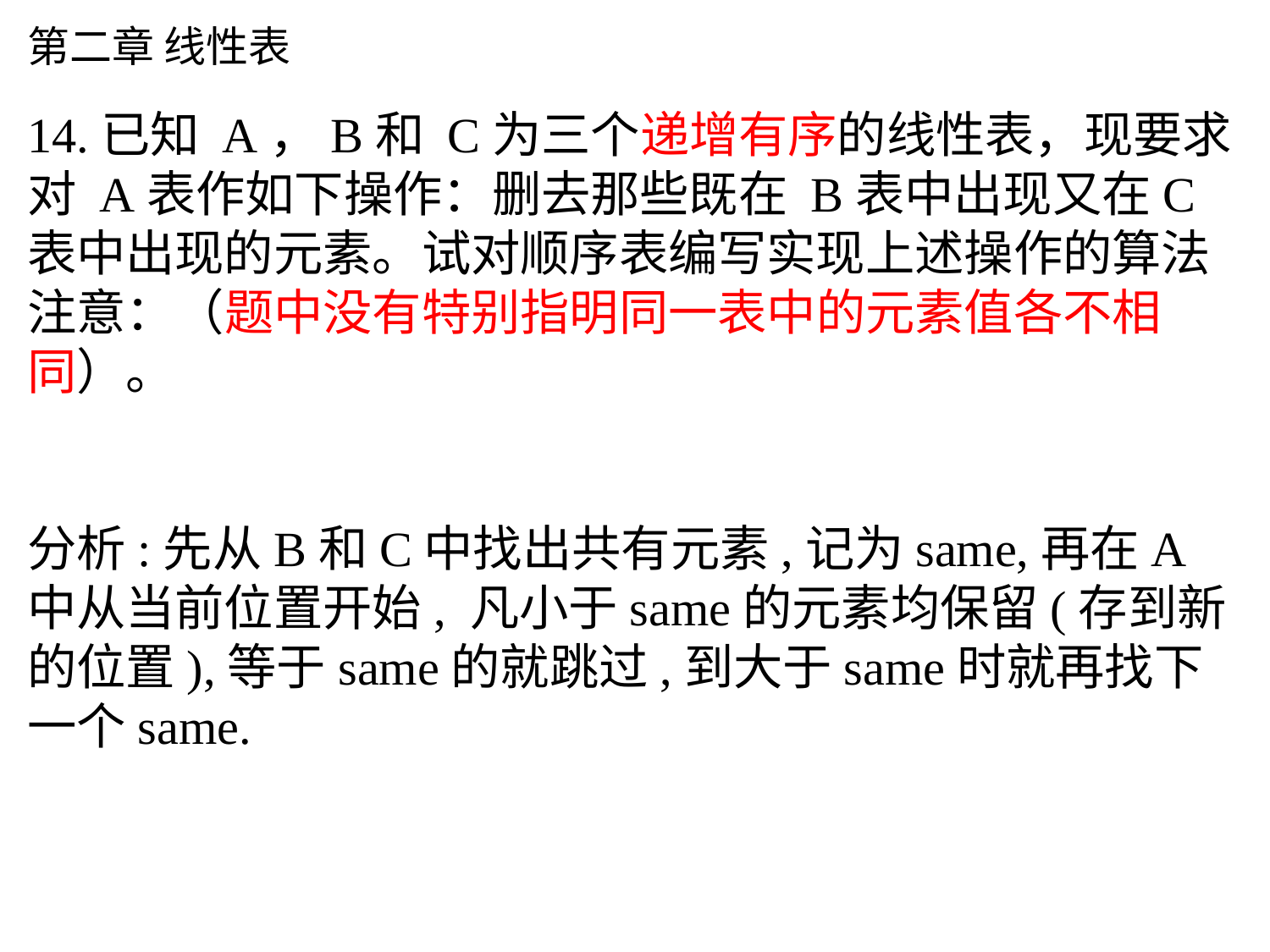

# 第二章 线性表
14.已知 A，B和 C为三个递增有序的线性表，现要求对 A表作如下操作：删去那些既在 B表中出现又在C表中出现的元素。试对顺序表编写实现上述操作的算法注意：（题中没有特别指明同一表中的元素值各不相同）。
分析:先从B和C中找出共有元素,记为same,再在A中从当前位置开始, 凡小于same的元素均保留(存到新的位置),等于same的就跳过,到大于same时就再找下一个same.